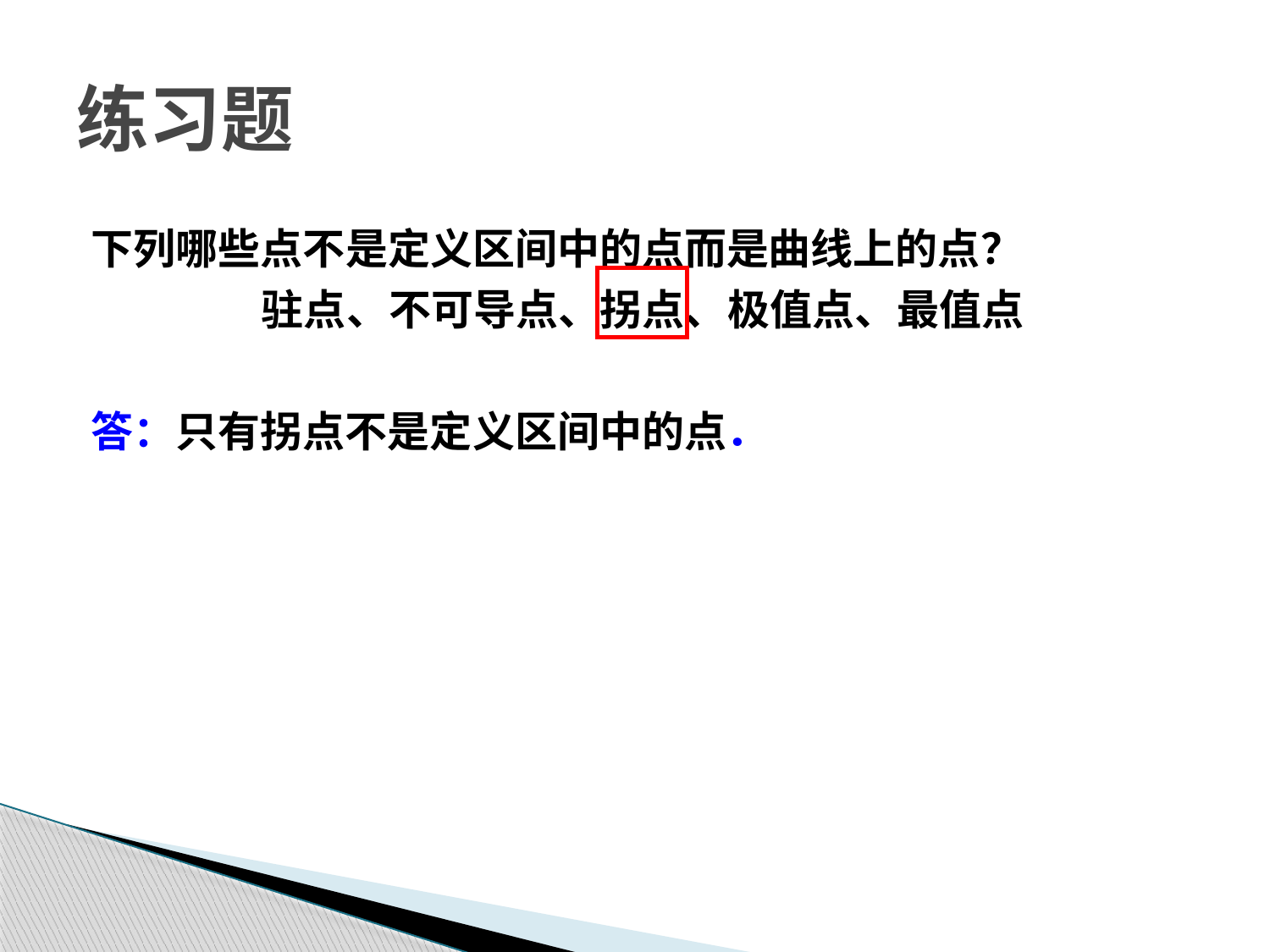

# 练习题
下列哪些点不是定义区间中的点而是曲线上的点？
驻点、不可导点、拐点、极值点、最值点

答：只有拐点不是定义区间中的点．